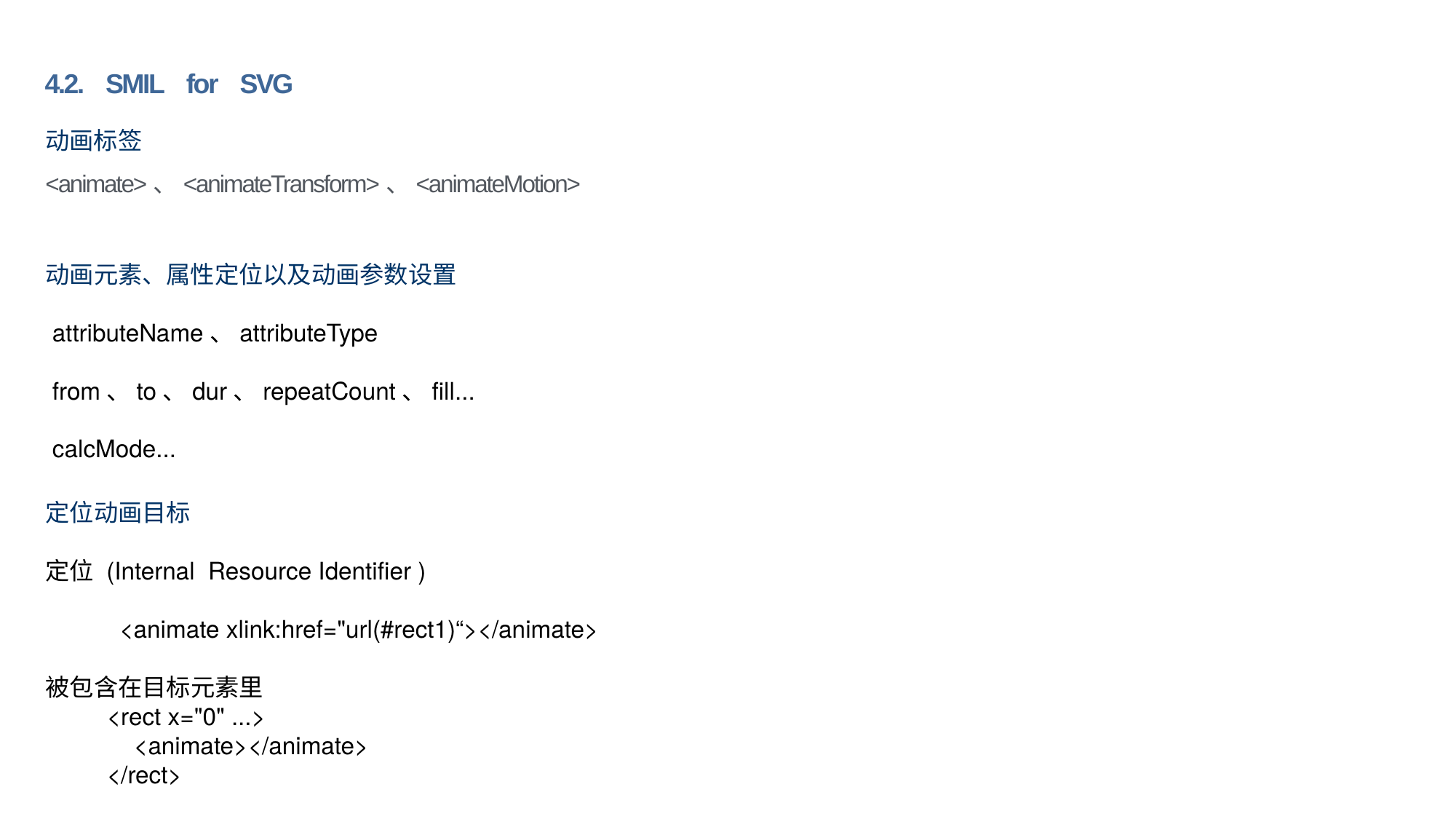

4.2.  SMIL  for  SVG
动画标签
<animate>、<animateTransform>、<animateMotion>
动画元素、属性定位以及动画参数设置

 attributeName、attributeType

 from、to、dur、repeatCount、fill...

 calcMode...
定位动画目标

定位 (Internal  Resource Identifier )

           <animate xlink:href="url(#rect1)“></animate>

被包含在目标元素里
 <rect x="0" ...>
     <animate></animate>
 </rect>